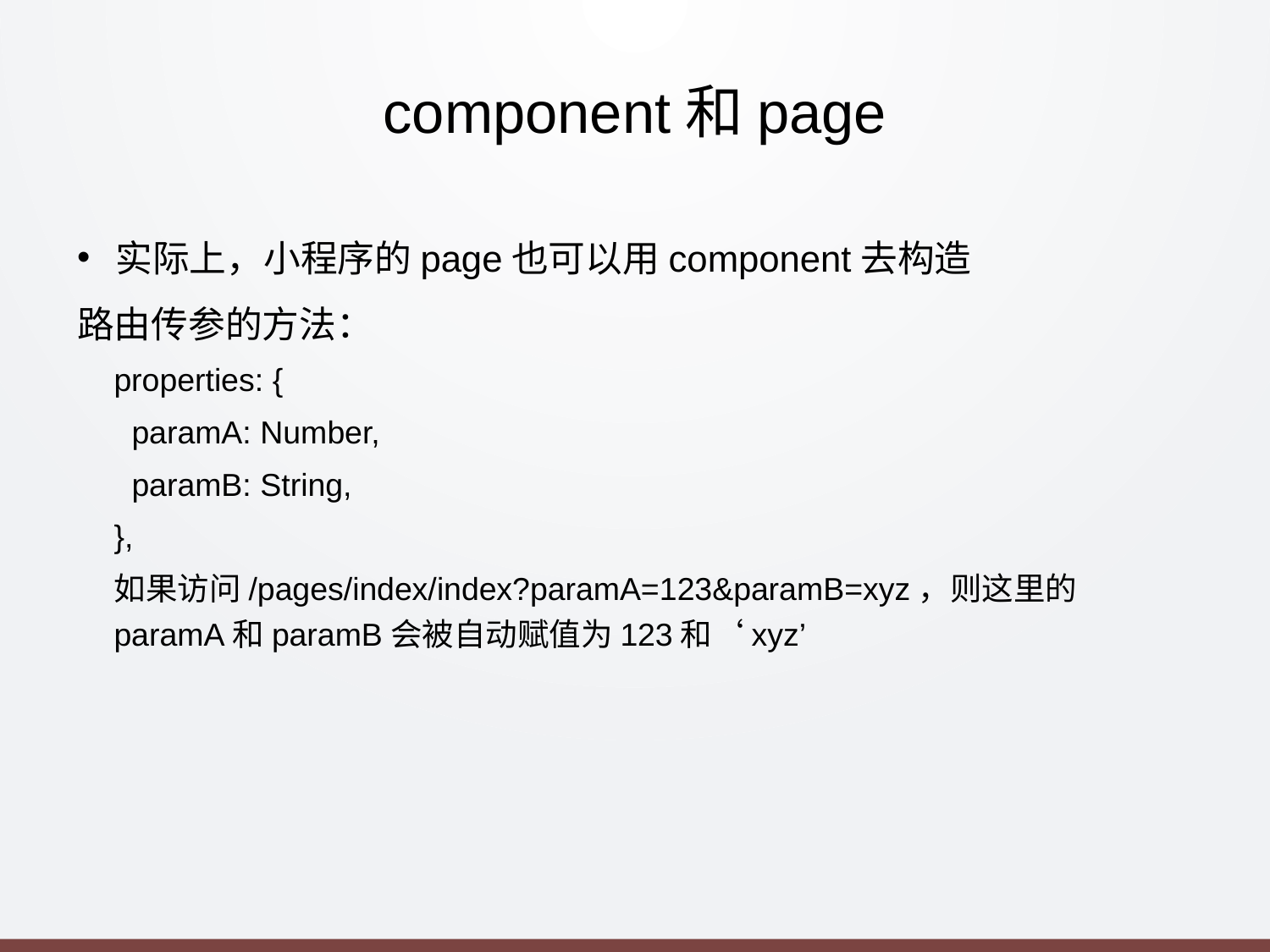

# component和page
实际上，小程序的page也可以用component去构造
路由传参的方法：
properties: {
  paramA: Number,
  paramB: String,
},
如果访问/pages/index/index?paramA=123&paramB=xyz，则这里的paramA和paramB会被自动赋值为123和‘xyz’